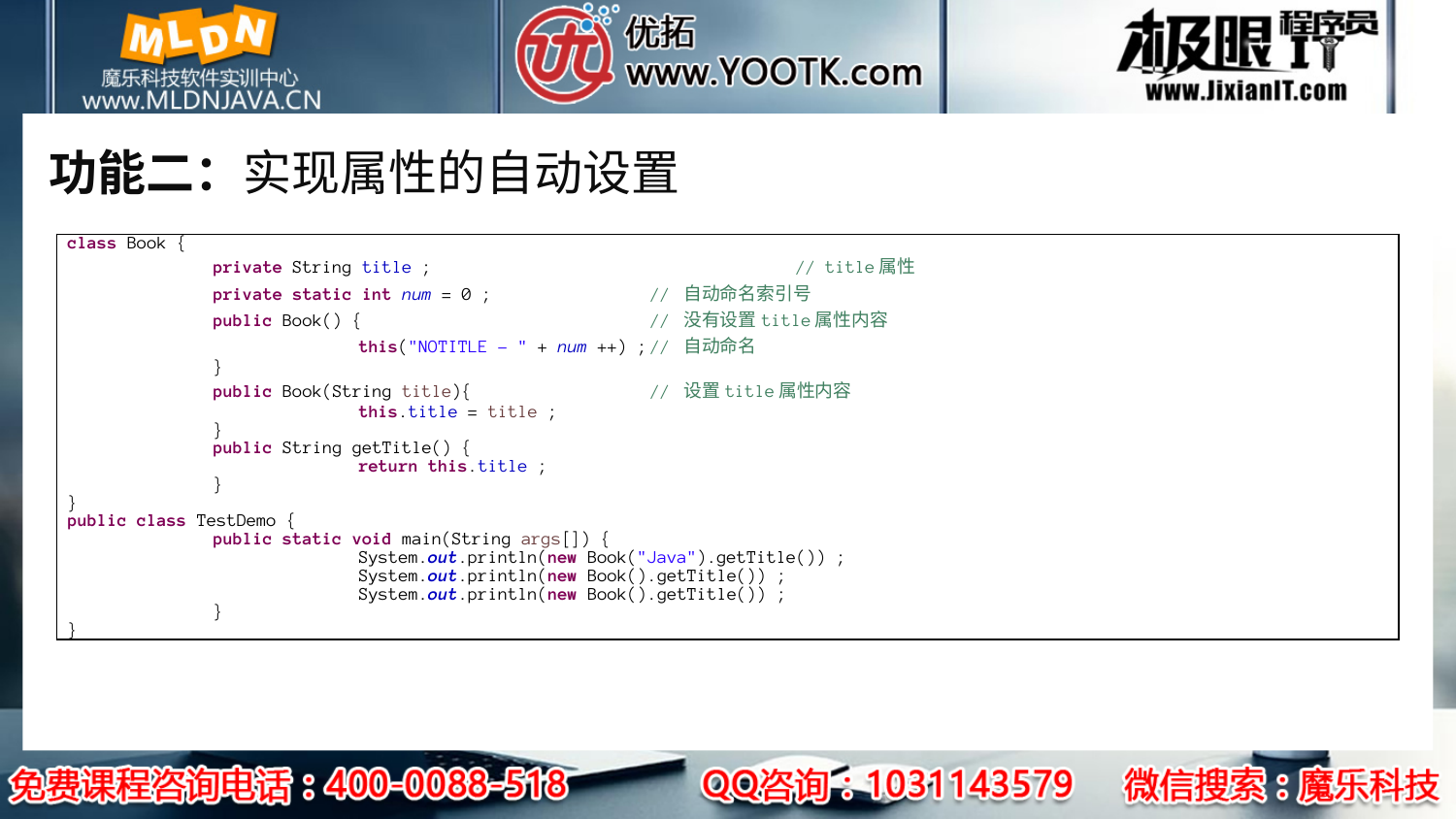

# 功能二：实现属性的自动设置
| class Book { private String title ; // title属性 private static int num = 0 ; // 自动命名索引号 public Book() { // 没有设置title属性内容 this("NOTITLE - " + num ++) ; // 自动命名 } public Book(String title){ // 设置title属性内容 this.title = title ; } public String getTitle() { return this.title ; } } public class TestDemo { public static void main(String args[]) { System.out.println(new Book("Java").getTitle()) ; System.out.println(new Book().getTitle()) ; System.out.println(new Book().getTitle()) ; } } |
| --- |